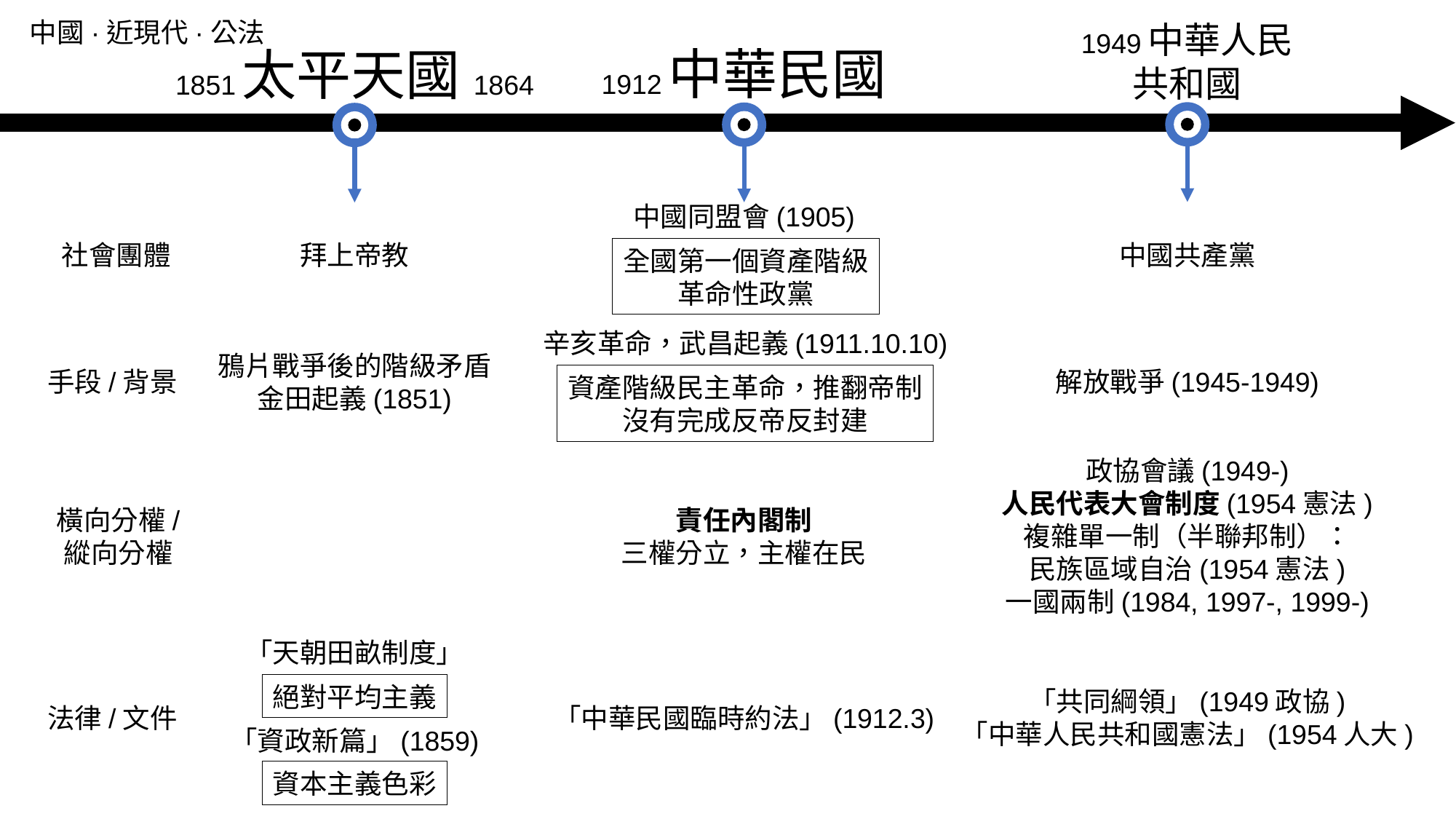

中國·近現代·公法
1949中華人民
共和國

1912中華民國

1851太平天國1864

中國同盟會(1905)
全國第一個資產階級
革命性政黨
社會團體
拜上帝教
中國共產黨
辛亥革命，武昌起義(1911.10.10)
資產階級民主革命，推翻帝制
沒有完成反帝反封建
鴉片戰爭後的階級矛盾
金田起義(1851)
手段/背景
解放戰爭(1945-1949)
政協會議(1949-)
人民代表大會制度(1954憲法)
複雜單一制（半聯邦制）：
民族區域自治(1954憲法)
一國兩制(1984, 1997-, 1999-)
橫向分權/
縱向分權
責任內閣制
三權分立，主權在民
「天朝田畝制度」
絕對平均主義
「資政新篇」(1859)
資本主義色彩
「共同綱領」(1949政協)
「中華人民共和國憲法」(1954人大)
法律/文件
「中華民國臨時約法」(1912.3)